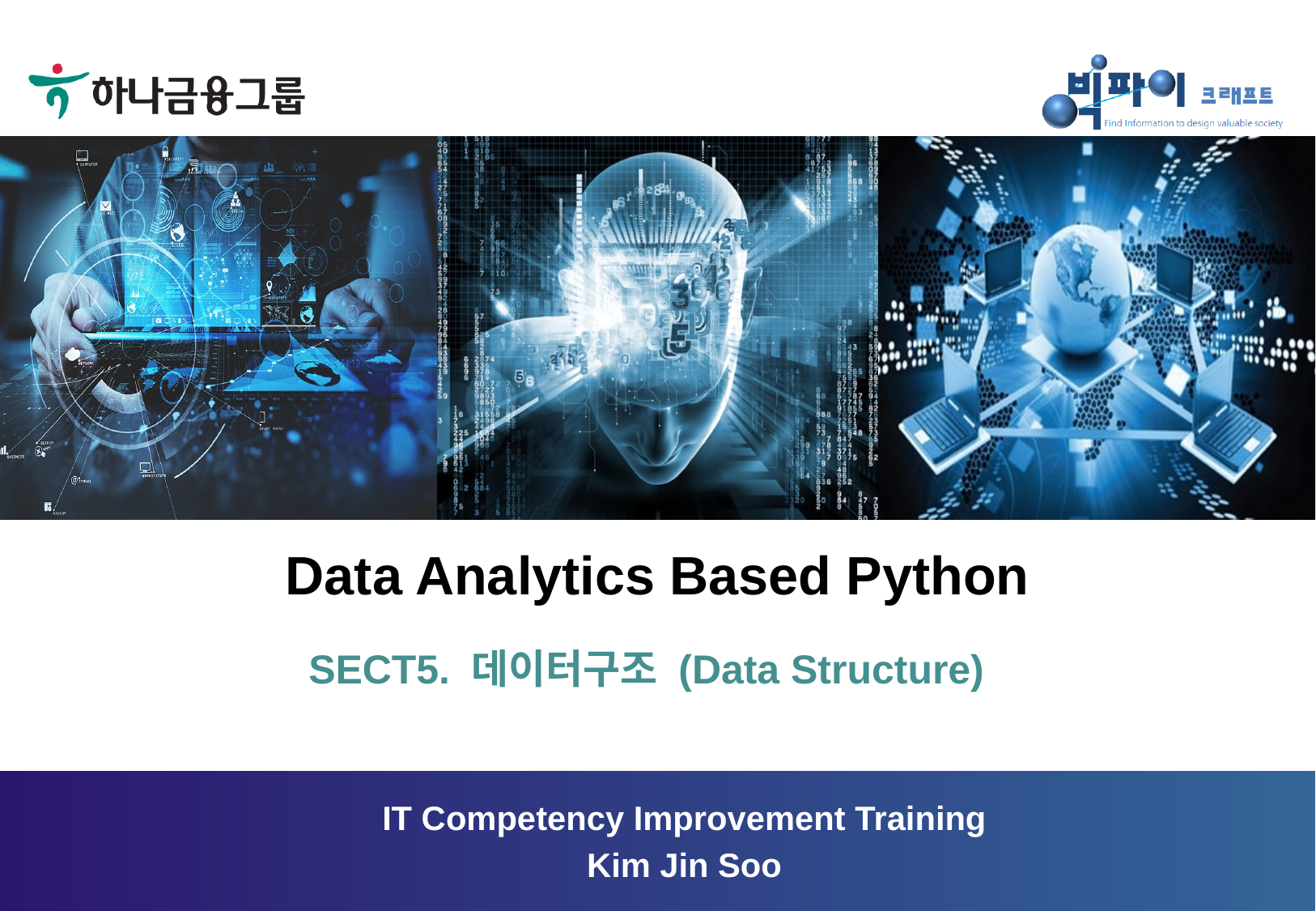

# Data Analytics Based Python
SECT5. 데이터구조 (Data Structure)

IT Competency Improvement Training
Kim Jin Soo